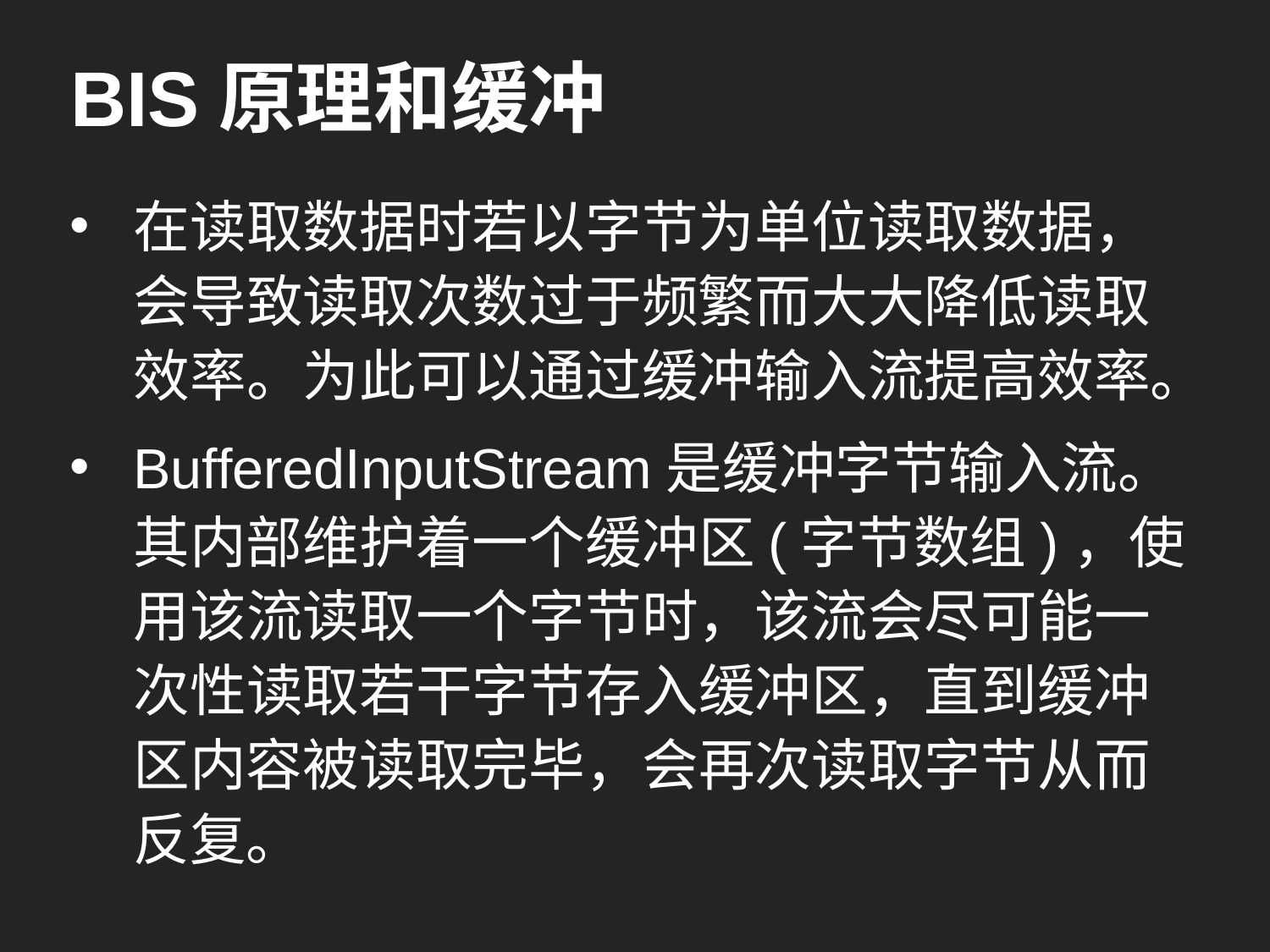

# BIS原理和缓冲
在读取数据时若以字节为单位读取数据，会导致读取次数过于频繁而大大降低读取效率。为此可以通过缓冲输入流提高效率。
BufferedInputStream是缓冲字节输入流。其内部维护着一个缓冲区(字节数组)，使用该流读取一个字节时，该流会尽可能一次性读取若干字节存入缓冲区，直到缓冲区内容被读取完毕，会再次读取字节从而反复。